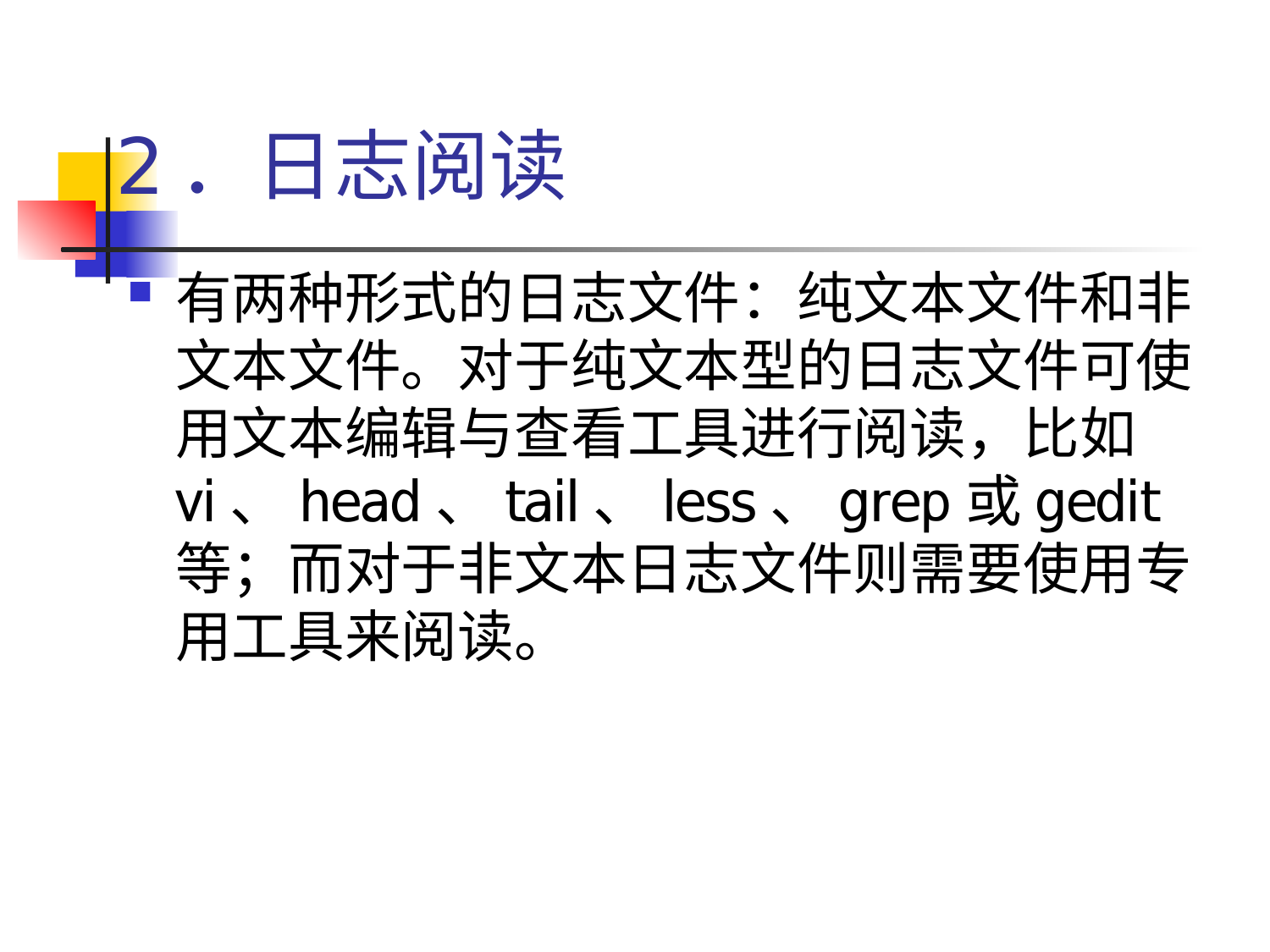

# 2．日志阅读
有两种形式的日志文件：纯文本文件和非文本文件。对于纯文本型的日志文件可使用文本编辑与查看工具进行阅读，比如vi、head、tail、less、grep或gedit等；而对于非文本日志文件则需要使用专用工具来阅读。